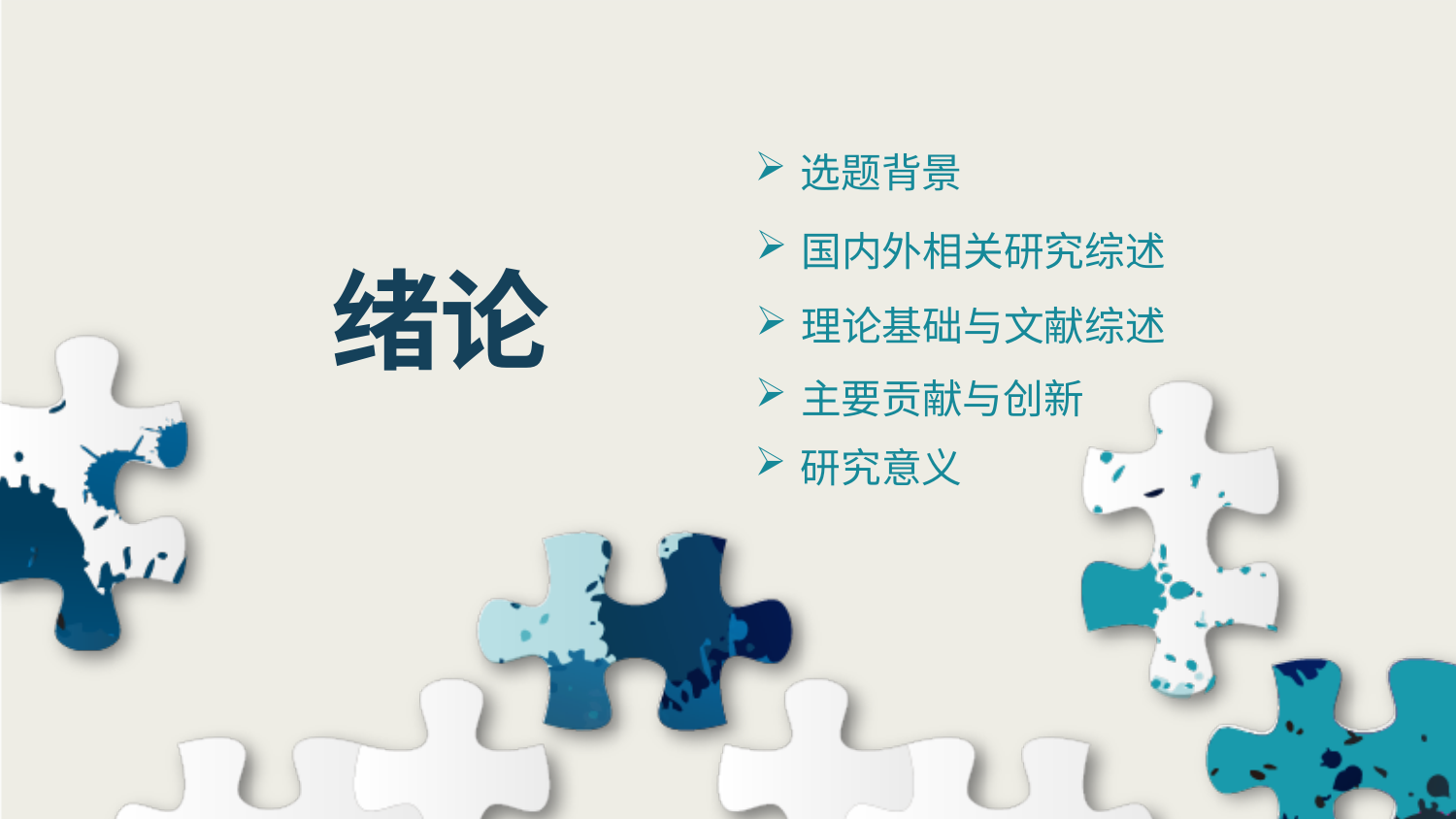

选题背景
国内外相关研究综述
绪论
理论基础与文献综述
主要贡献与创新
研究意义